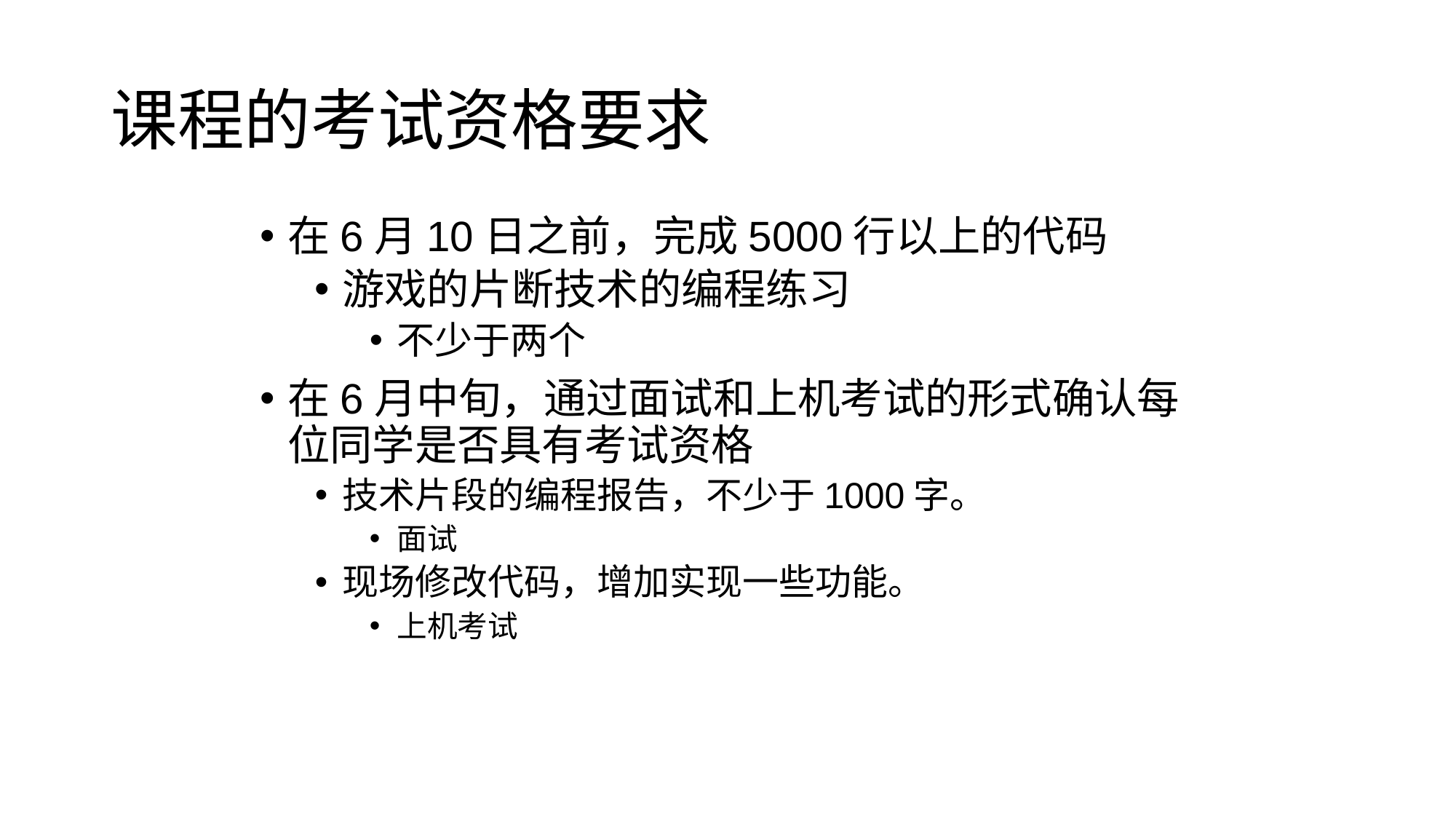

# 课程的考试资格要求
在6月10日之前，完成5000行以上的代码
游戏的片断技术的编程练习
不少于两个
在6月中旬，通过面试和上机考试的形式确认每位同学是否具有考试资格
技术片段的编程报告，不少于1000字。
面试
现场修改代码，增加实现一些功能。
上机考试